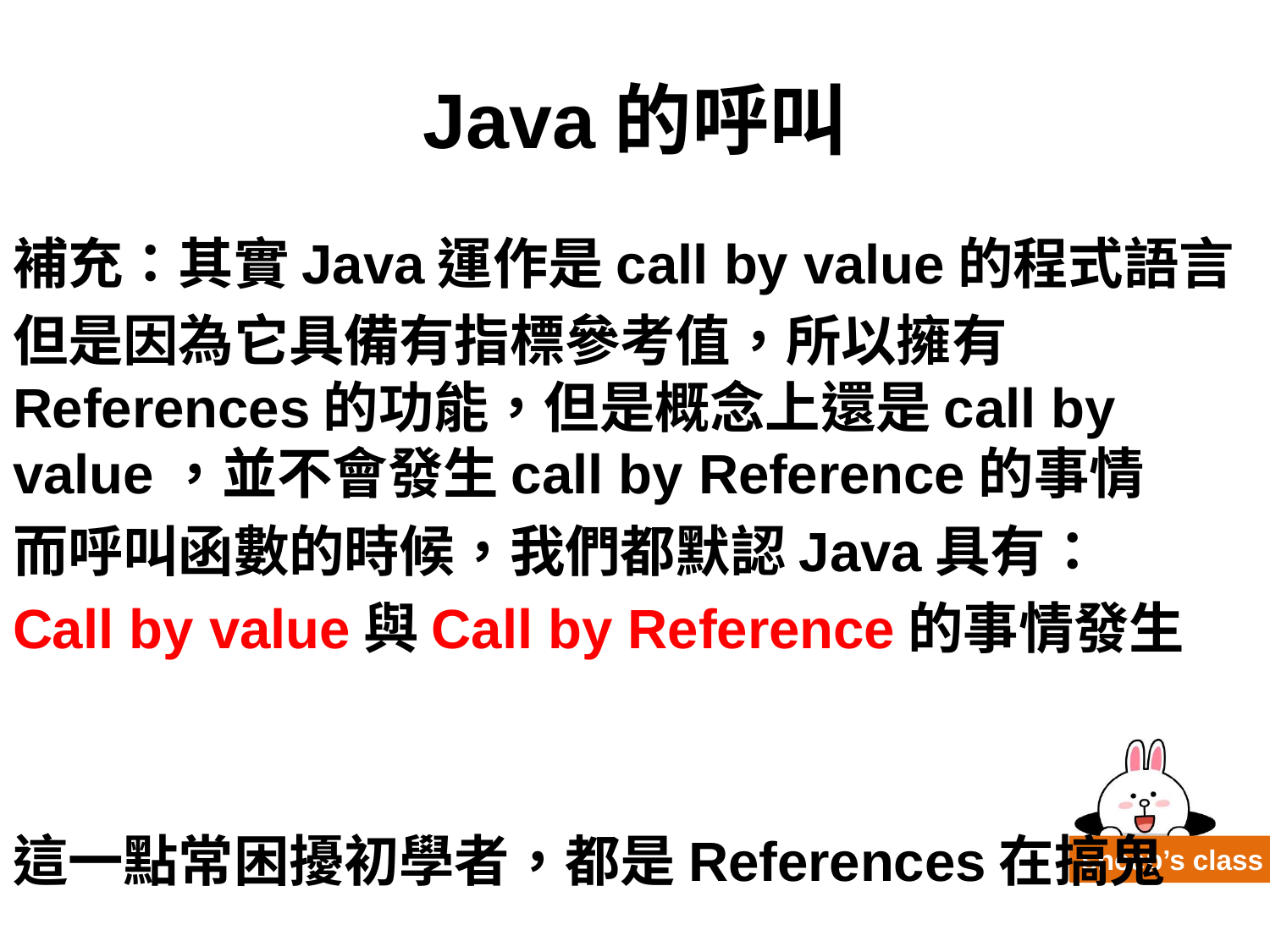

# Java的呼叫
補充：其實Java運作是call by value的程式語言
但是因為它具備有指標參考值，所以擁有References的功能，但是概念上還是call by value，並不會發生call by Reference的事情
而呼叫函數的時候，我們都默認Java具有：
Call by value與Call by Reference的事情發生

這一點常困擾初學者，都是References在搞鬼